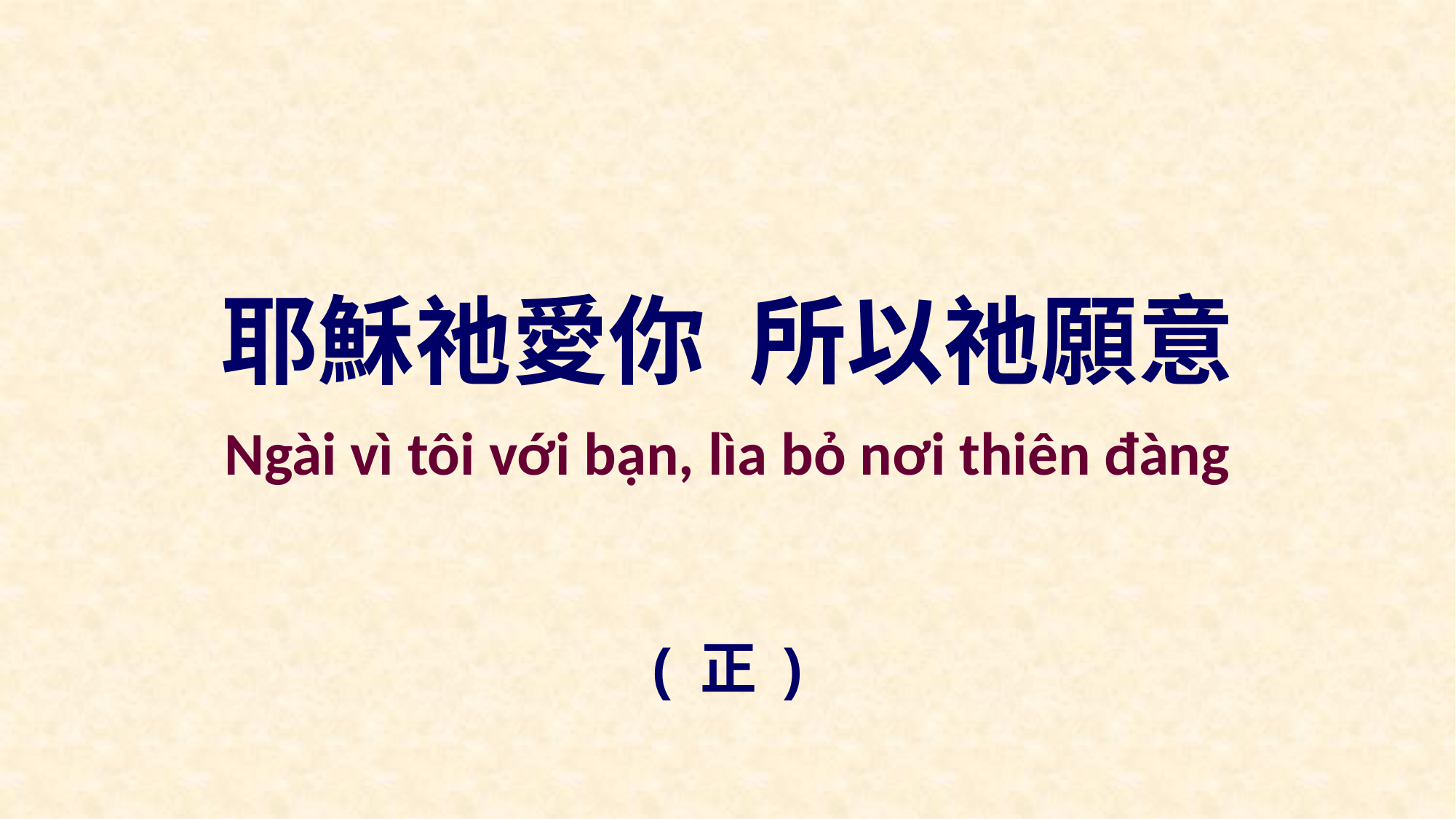

耶穌祂愛你  所以祂願意
Ngài vì tôi với bạn, lìa bỏ nơi thiên đàng
( 正 )